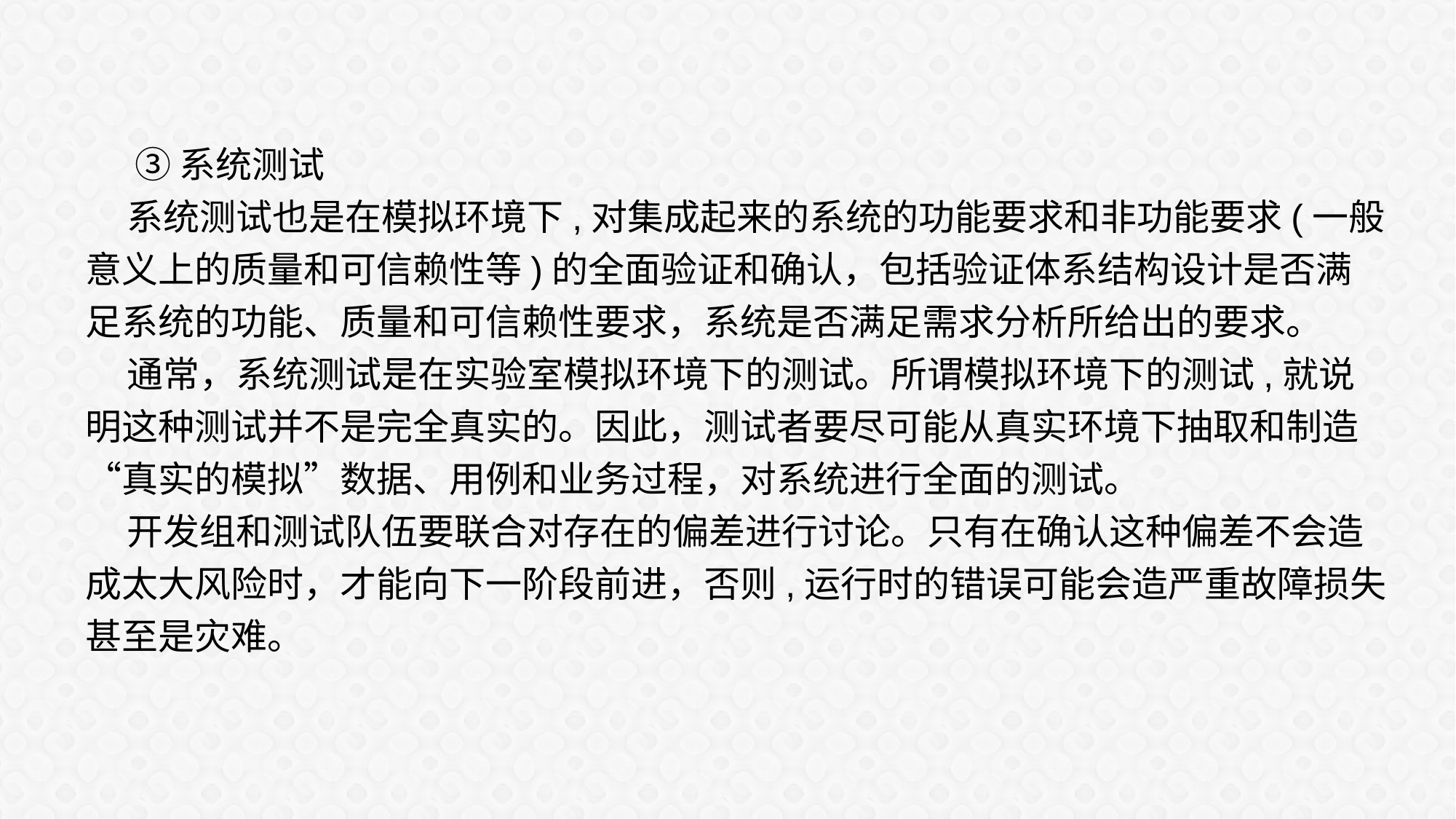

③系统测试
    系统测试也是在模拟环境下,对集成起来的系统的功能要求和非功能要求(一般意义上的质量和可信赖性等)的全面验证和确认，包括验证体系结构设计是否满足系统的功能、质量和可信赖性要求，系统是否满足需求分析所给出的要求。
    通常，系统测试是在实验室模拟环境下的测试。所谓模拟环境下的测试,就说明这种测试并不是完全真实的。因此，测试者要尽可能从真实环境下抽取和制造“真实的模拟”数据、用例和业务过程，对系统进行全面的测试。
    开发组和测试队伍要联合对存在的偏差进行讨论。只有在确认这种偏差不会造成太大风险时，才能向下一阶段前进，否则,运行时的错误可能会造严重故障损失甚至是灾难。